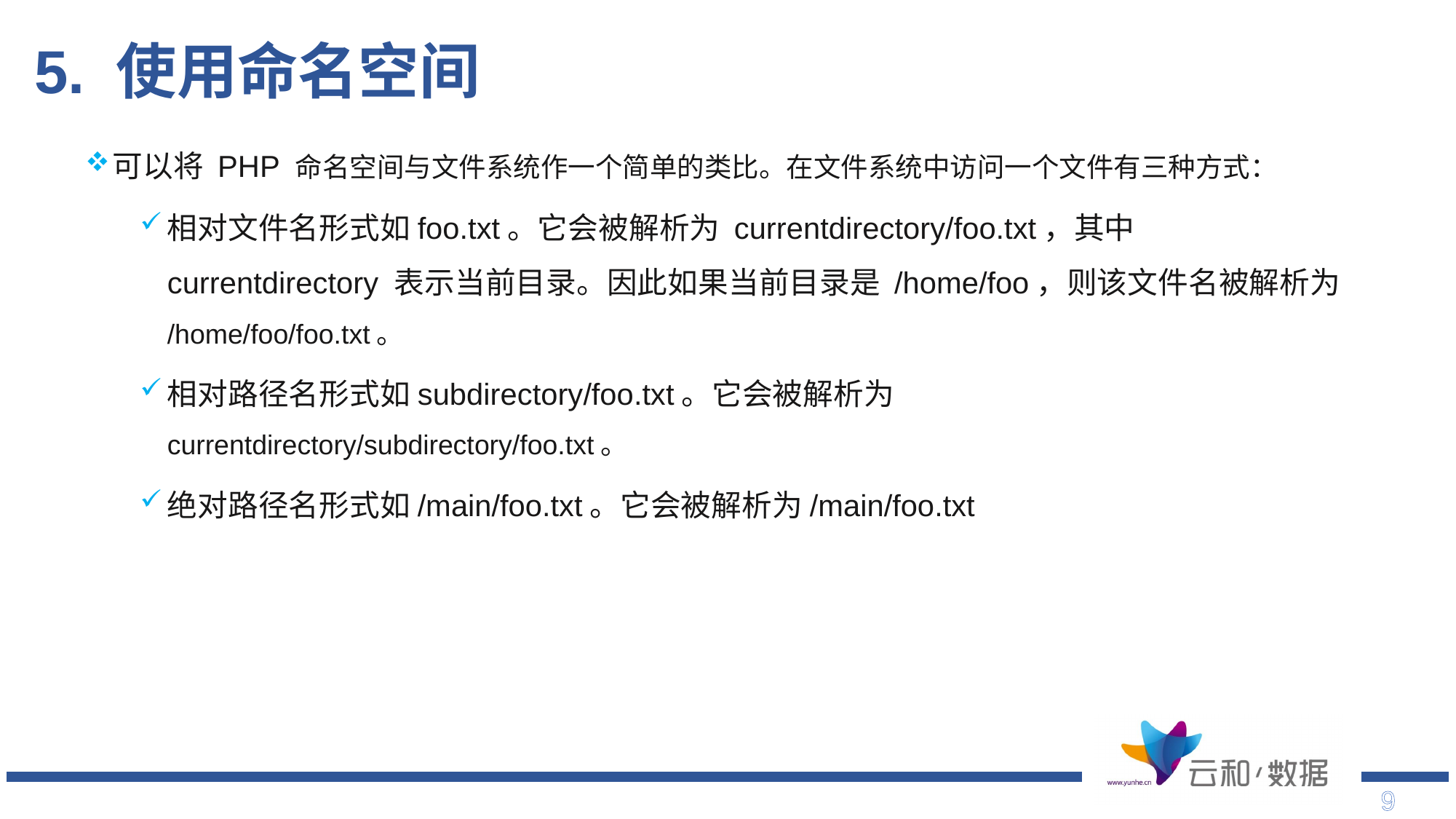

# 5. 使用命名空间
可以将 PHP 命名空间与文件系统作一个简单的类比。在文件系统中访问一个文件有三种方式：
相对文件名形式如foo.txt。它会被解析为 currentdirectory/foo.txt，其中 currentdirectory 表示当前目录。因此如果当前目录是 /home/foo，则该文件名被解析为/home/foo/foo.txt。
相对路径名形式如subdirectory/foo.txt。它会被解析为 currentdirectory/subdirectory/foo.txt。
绝对路径名形式如/main/foo.txt。它会被解析为/main/foo.txt